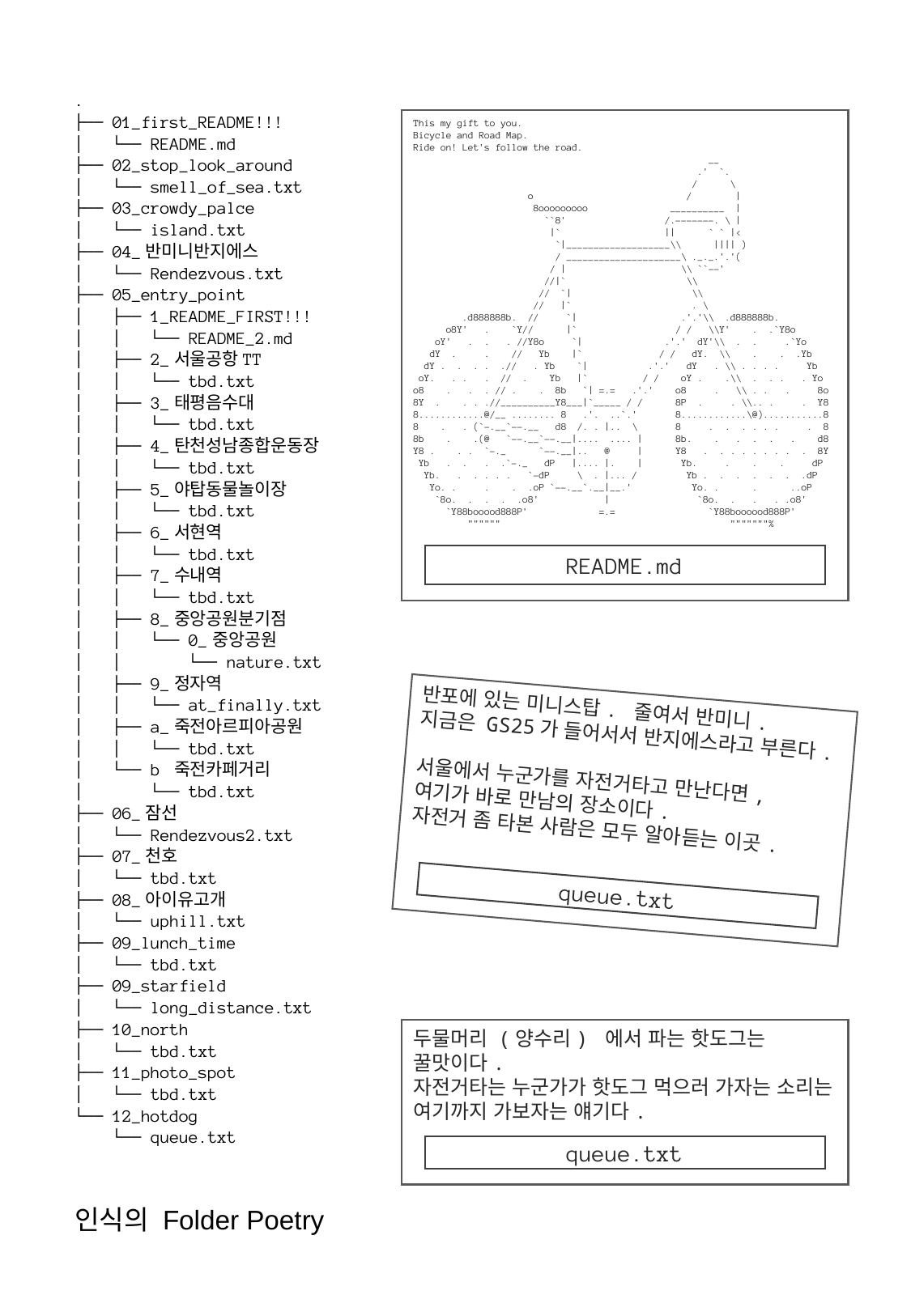

.
├── 01_first_README!!!
│   └── README.md
├── 02_stop_look_around
│   └── smell_of_sea.txt
├── 03_crowdy_palce
│   └── island.txt
├── 04_반미니반지에스
│   └── Rendezvous.txt
├── 05_entry_point
│   ├── 1_README_FIRST!!!
│   │   └── README_2.md
│   ├── 2_서울공항TT
│   │   └── tbd.txt
│   ├── 3_태평음수대
│   │   └── tbd.txt
│   ├── 4_탄천성남종합운동장
│   │   └── tbd.txt
│   ├── 5_야탑동물놀이장
│   │   └── tbd.txt
│   ├── 6_서현역
│   │   └── tbd.txt
│   ├── 7_수내역
│   │   └── tbd.txt
│   ├── 8_중앙공원분기점
│   │   └── 0_중앙공원
│   │       └── nature.txt
│   ├── 9_정자역
│   │   └── at_finally.txt
│   ├── a_죽전아르피아공원
│   │   └── tbd.txt
│   └── b 죽전카페거리
│       └── tbd.txt
├── 06_잠선
│   └── Rendezvous2.txt
├── 07_천호
│   └── tbd.txt
├── 08_아이유고개
│   └── uphill.txt
├── 09_lunch_time
│   └── tbd.txt
├── 09_starfield
│   └── long_distance.txt
├── 10_north
│   └── tbd.txt
├── 11_photo_spot
│   └── tbd.txt
└── 12_hotdog
    └── queue.txt
This my gift to you.
Bicycle and Road Map.
Ride on! Let's follow the road.
                                                      __
                                                    .'  `.
                                                   /      \
                     o                            /        |
                      8ooooooooo               __________  |
                        ``8'                  /.-------. \ |
                         |`                   ||      ` ` |<
                          `|___________________\\      |||| )
                          / _____________________\ ._._.'.'(
                         / |                     \\ ``--'
                        //|`                      \\
                       //  `|                      \\
                      //   |`                      . \
         .d888888b.  //     `|                   .'.'\\  .d888888b.
      o8Y'   .    `Y//      |`                  / /   \\Y'    .  .`Y8o
    oY'   .  .   . //Y8o     `|               .'.'  dY'\\  .  .     .`Yo
   dY  .     .    //   Yb    |`              / /   dY.  \\    .    .  .Yb
  dY .  .  . .  .//   . Yb    `|           .'.'   dY   . \\ . . . .     Yb
 oY.   . .   .  //  .    Yb   |`          / /    oY .    .\\  .  . .   . Yo
o8    .   .  . // .    .  8b   `| =.=   .'.'    o8     .   \\ . .   .     8o
8Y  .    . . .//__________Y8___|`_____ / /      8P  .     . \\.. .     .  Y8
8............@/__ ........ 8   .'.  ..`.'       8............\@)...........8
8    .   . (`-.__`--.__   d8  /. . |..  \       8     .  .  . . . .     .  8
8b    .    .(@   `--.__`--.__|....  .... |      8b.    .   .  .  .   .    d8
Y8 .    . .  `-._      `--.__|..   @     |      Y8   .  . . . . . . .  .  8Y
 Yb   .  .   .  .`-._   dP   |.... |.    |       Yb.     .    .    .     dP
  Yb.   .  . . . .   `-dP     \  . |... /         Yb .  .  .  .  .  .  .dP
   Yo. .     .    .  .oP `--.__`.__|__.'           Yo. .      .      ..oP
    `8o.  .  .  .  .o8'            |                `8o.  .   .   . .o8'
      `Y88booood888P'             =.=                 `Y88boooood888P'
          """"""                                          """""""%
README.md
반포에 있는 미니스탑. 줄여서 반미니.
지금은 GS25가 들어서서 반지에스라고 부른다.

서울에서 누군가를 자전거타고 만난다면, 여기가 바로 만남의 장소이다.
자전거 좀 타본 사람은 모두 알아듣는 이곳.
queue.txt
두물머리 (양수리) 에서 파는 핫도그는 꿀맛이다.
자전거타는 누군가가 핫도그 먹으러 가자는 소리는 여기까지 가보자는 얘기다.
queue.txt
# 인식의 Folder Poetry